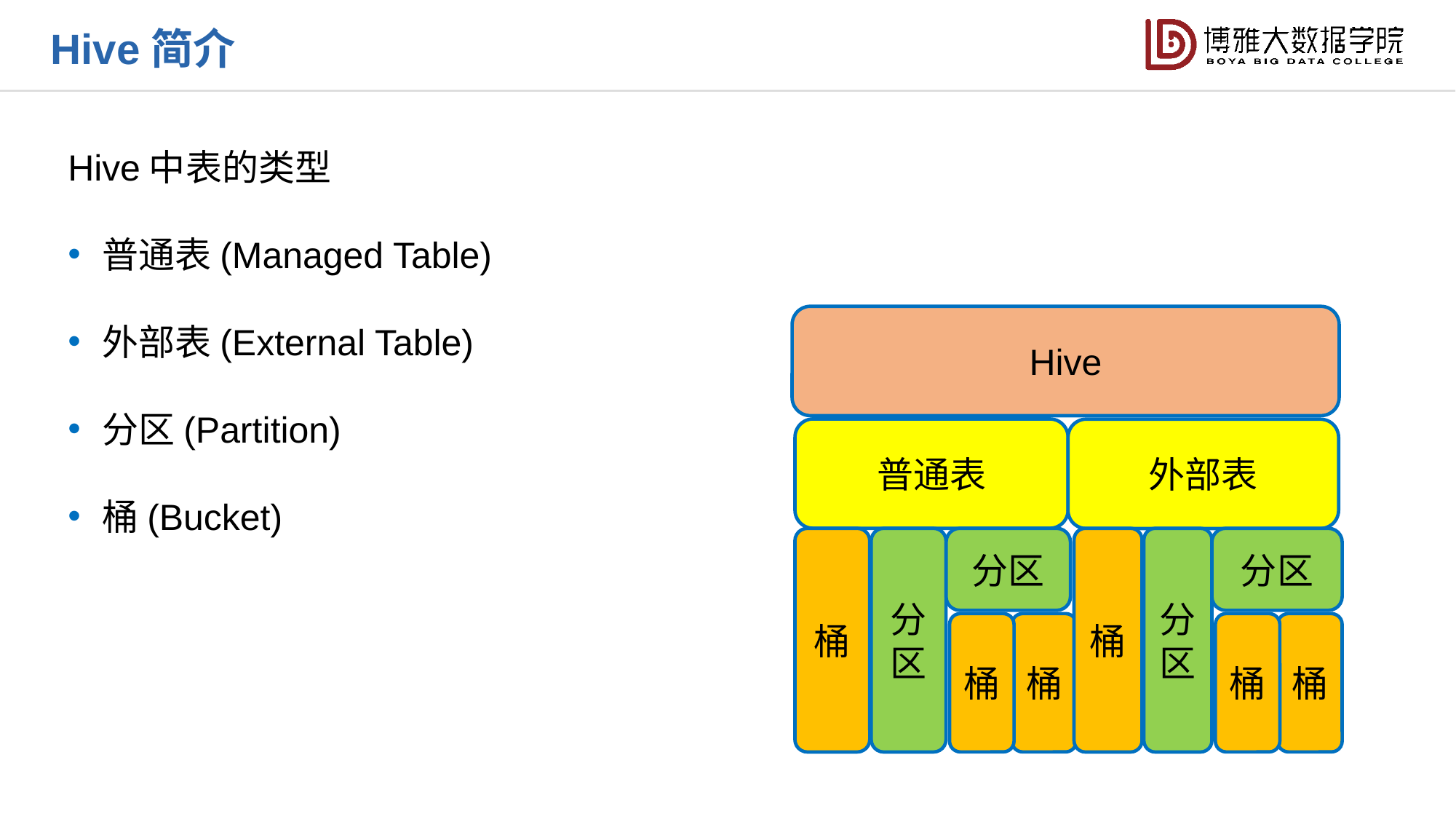

Hive简介
Hive中表的类型

普通表(Managed Table)

外部表(External Table)

分区(Partition)

桶(Bucket)

Hive
普通表
外部表
桶
分区
分区
桶
分区
分区
桶
桶
桶
桶